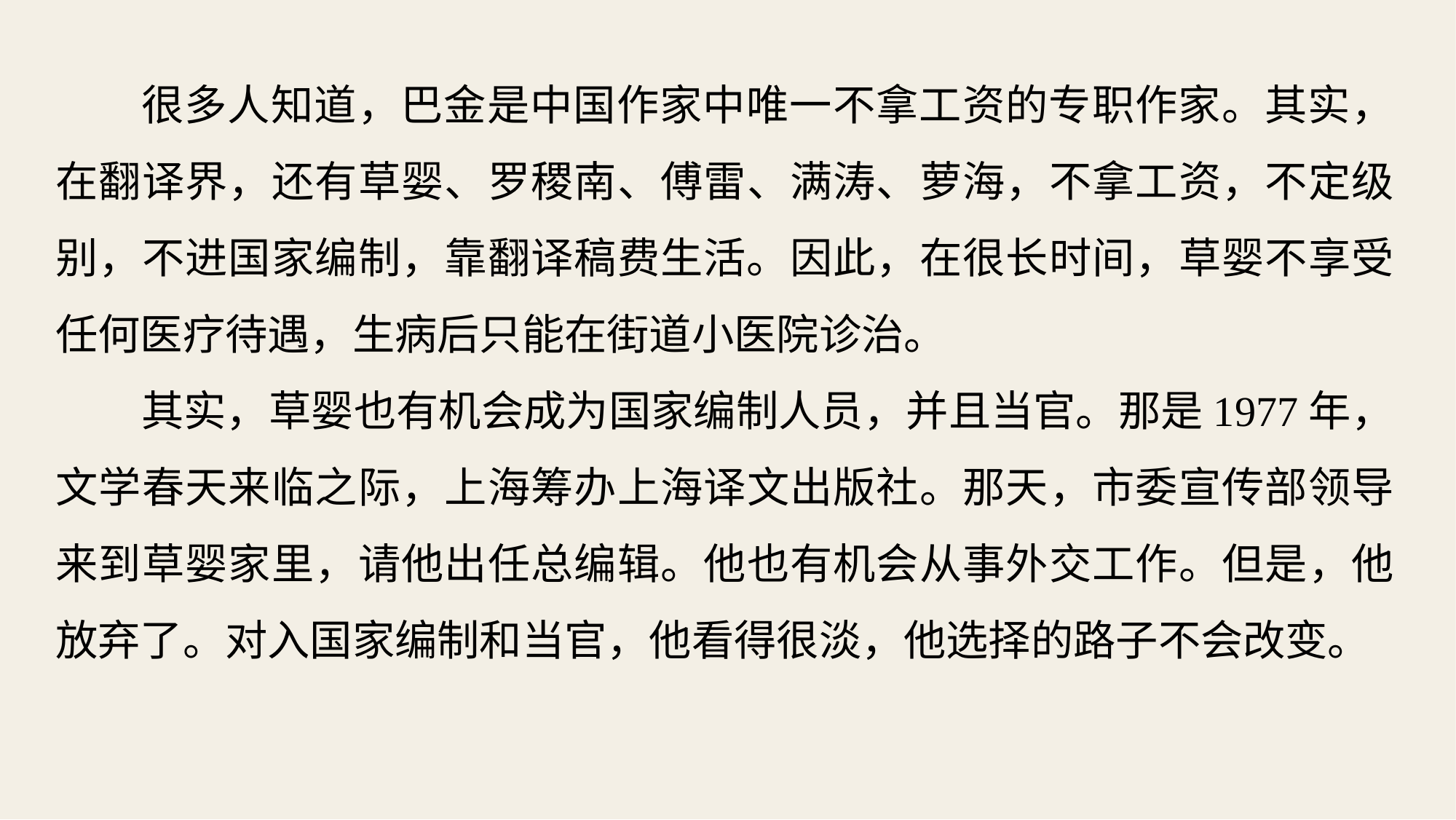

很多人知道，巴金是中国作家中唯一不拿工资的专职作家。其实，在翻译界，还有草婴、罗稷南、傅雷、满涛、萝海，不拿工资，不定级别，不进国家编制，靠翻译稿费生活。因此，在很长时间，草婴不享受任何医疗待遇，生病后只能在街道小医院诊治。
其实，草婴也有机会成为国家编制人员，并且当官。那是1977年，文学春天来临之际，上海筹办上海译文出版社。那天，市委宣传部领导来到草婴家里，请他出任总编辑。他也有机会从事外交工作。但是，他放弃了。对入国家编制和当官，他看得很淡，他选择的路子不会改变。